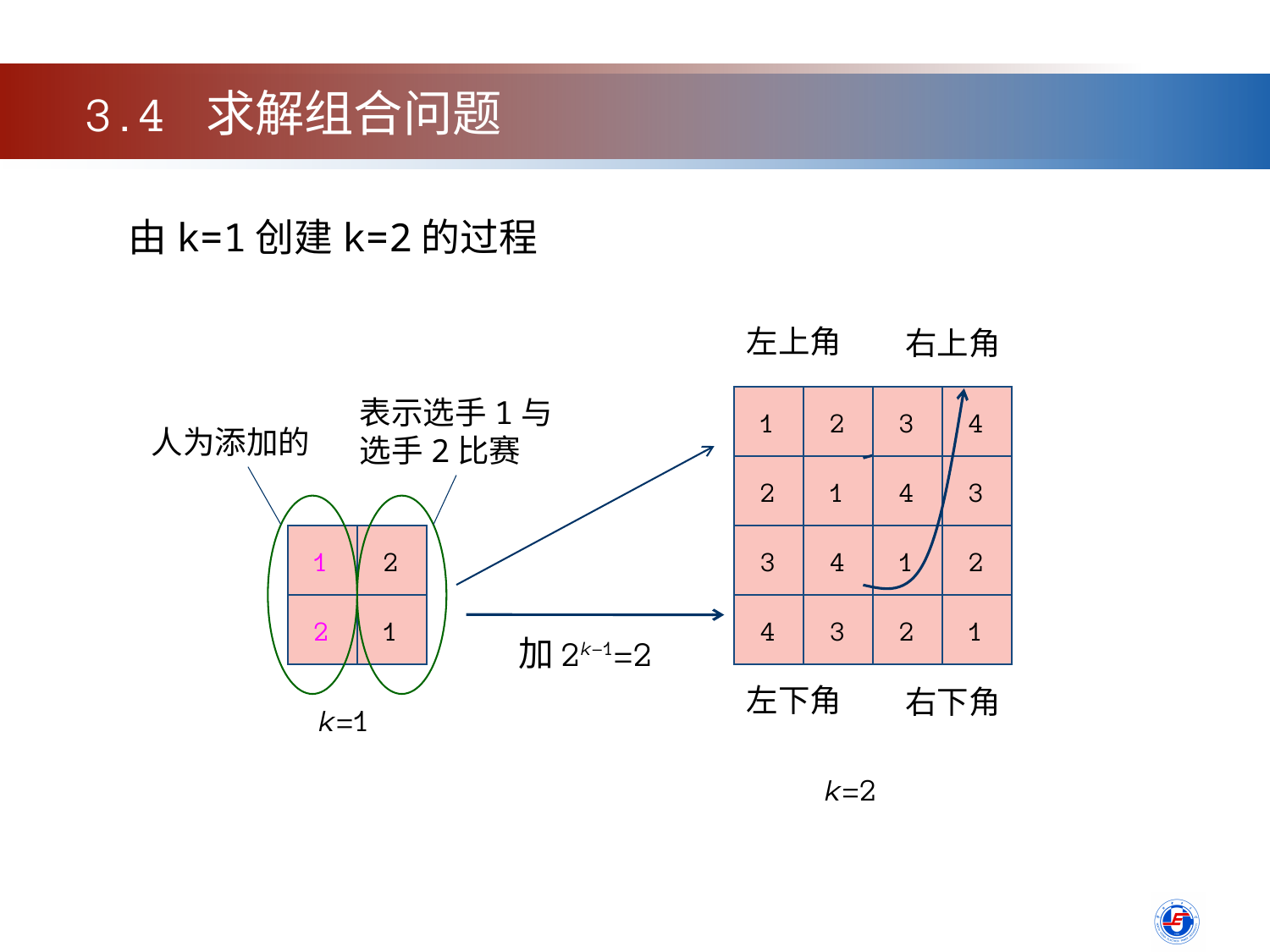

3.4 求解组合问题
由k=1创建k=2的过程
左上角
右上角
表示选手1与选手2比赛

1
2
2
1
3
4
4
3

人为添加的

1
2
2
1
3
4
4
3
1
2
2
1
加2k-1=2
左下角
右下角
k=1
k=2